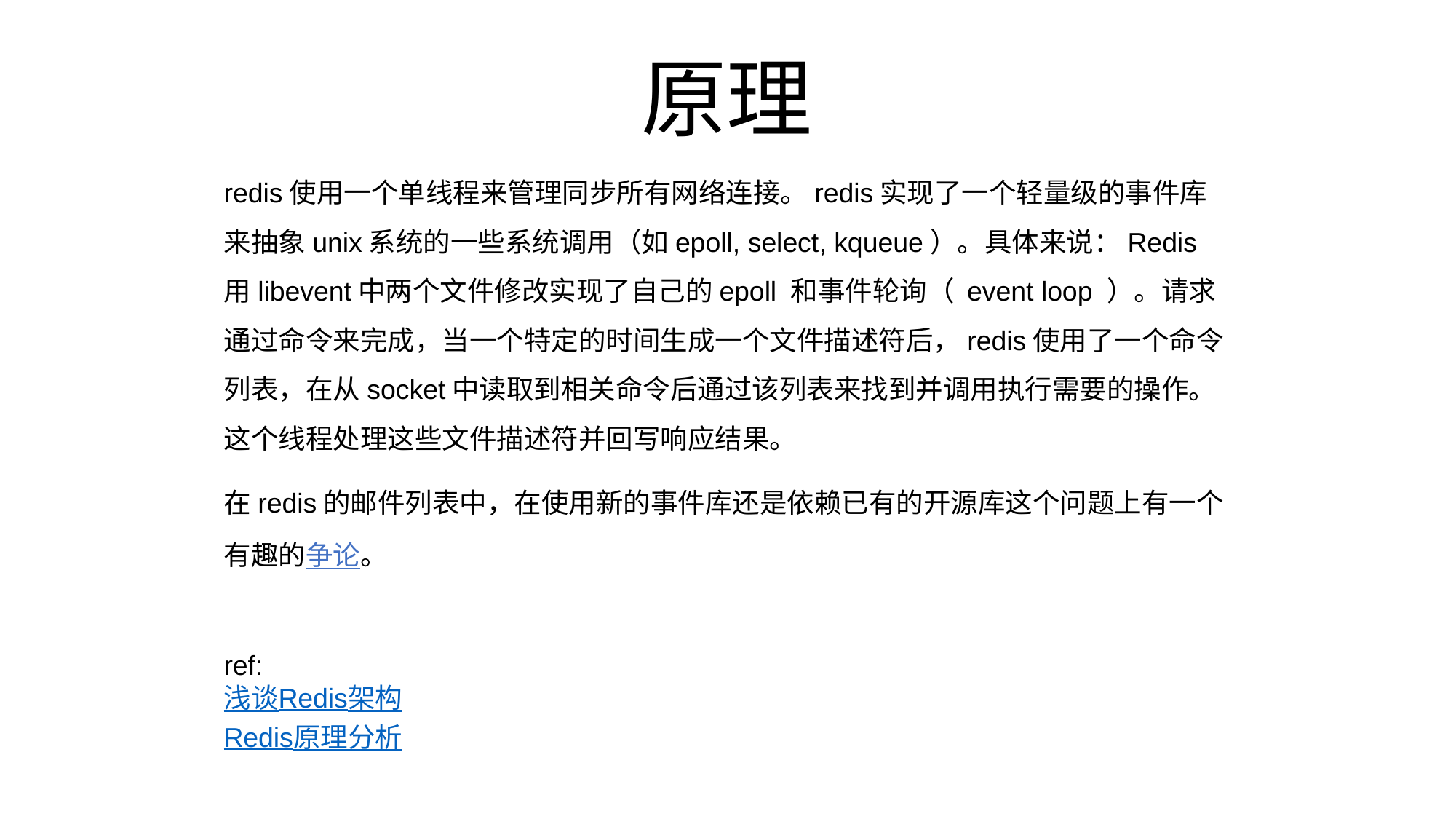

# 原理
redis使用一个单线程来管理同步所有网络连接。redis实现了一个轻量级的事件库来抽象unix系统的一些系统调用（如epoll, select, kqueue）。具体来说：Redis用libevent中两个文件修改实现了自己的epoll 和事件轮询（ event loop ）。请求通过命令来完成，当一个特定的时间生成一个文件描述符后，redis使用了一个命令列表，在从socket中读取到相关命令后通过该列表来找到并调用执行需要的操作。这个线程处理这些文件描述符并回写响应结果。
在redis的邮件列表中，在使用新的事件库还是依赖已有的开源库这个问题上有一个有趣的争论。
ref:
浅谈Redis架构
Redis原理分析